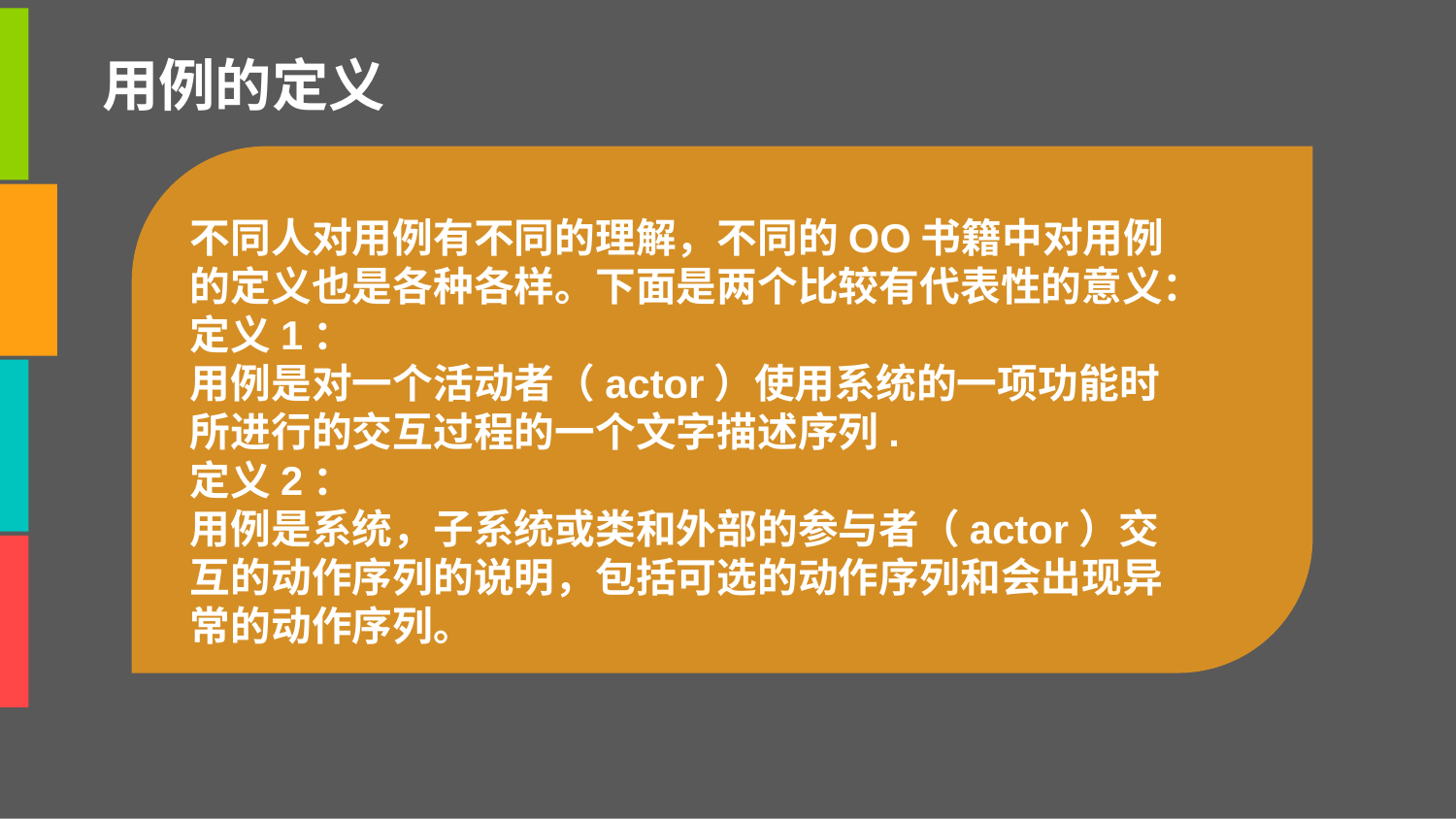

用例的定义

不同人对用例有不同的理解，不同的OO书籍中对用例的定义也是各种各样。下面是两个比较有代表性的意义：
定义1：
用例是对一个活动者（actor）使用系统的一项功能时所进行的交互过程的一个文字描述序列.
定义2：
用例是系统，子系统或类和外部的参与者（actor）交互的动作序列的说明，包括可选的动作序列和会出现异常的动作序列。